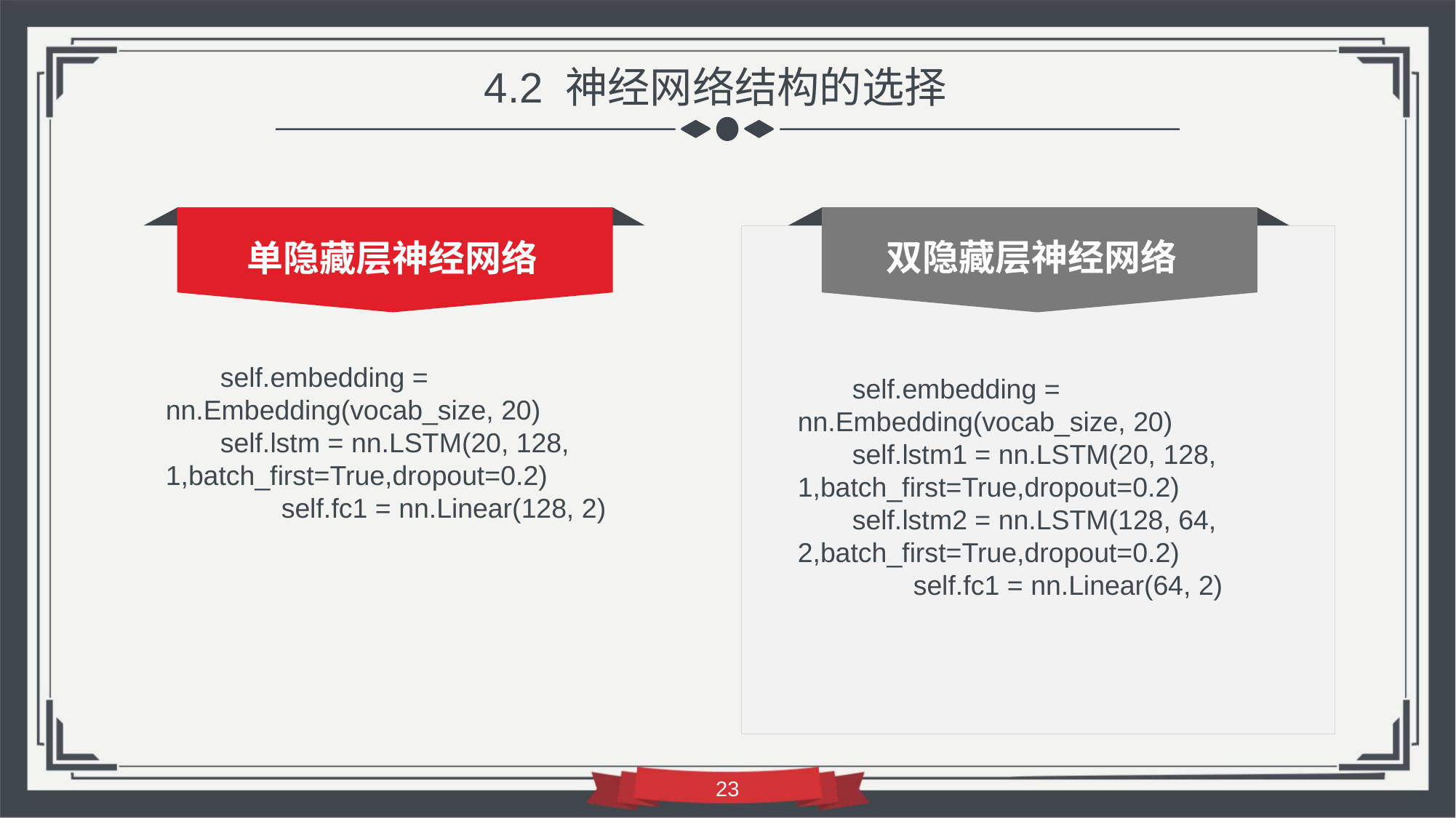

4.2 神经网络结构的选择

双隐藏层神经网络
单隐藏层神经网络
self.embedding = nn.Embedding(vocab_size, 20)
self.lstm = nn.LSTM(20, 128, 1,batch_first=True,dropout=0.2)
        self.fc1 = nn.Linear(128, 2)
self.embedding = nn.Embedding(vocab_size, 20)
self.lstm1 = nn.LSTM(20, 128, 1,batch_first=True,dropout=0.2)
self.lstm2 = nn.LSTM(128, 64, 2,batch_first=True,dropout=0.2)
        self.fc1 = nn.Linear(64, 2)